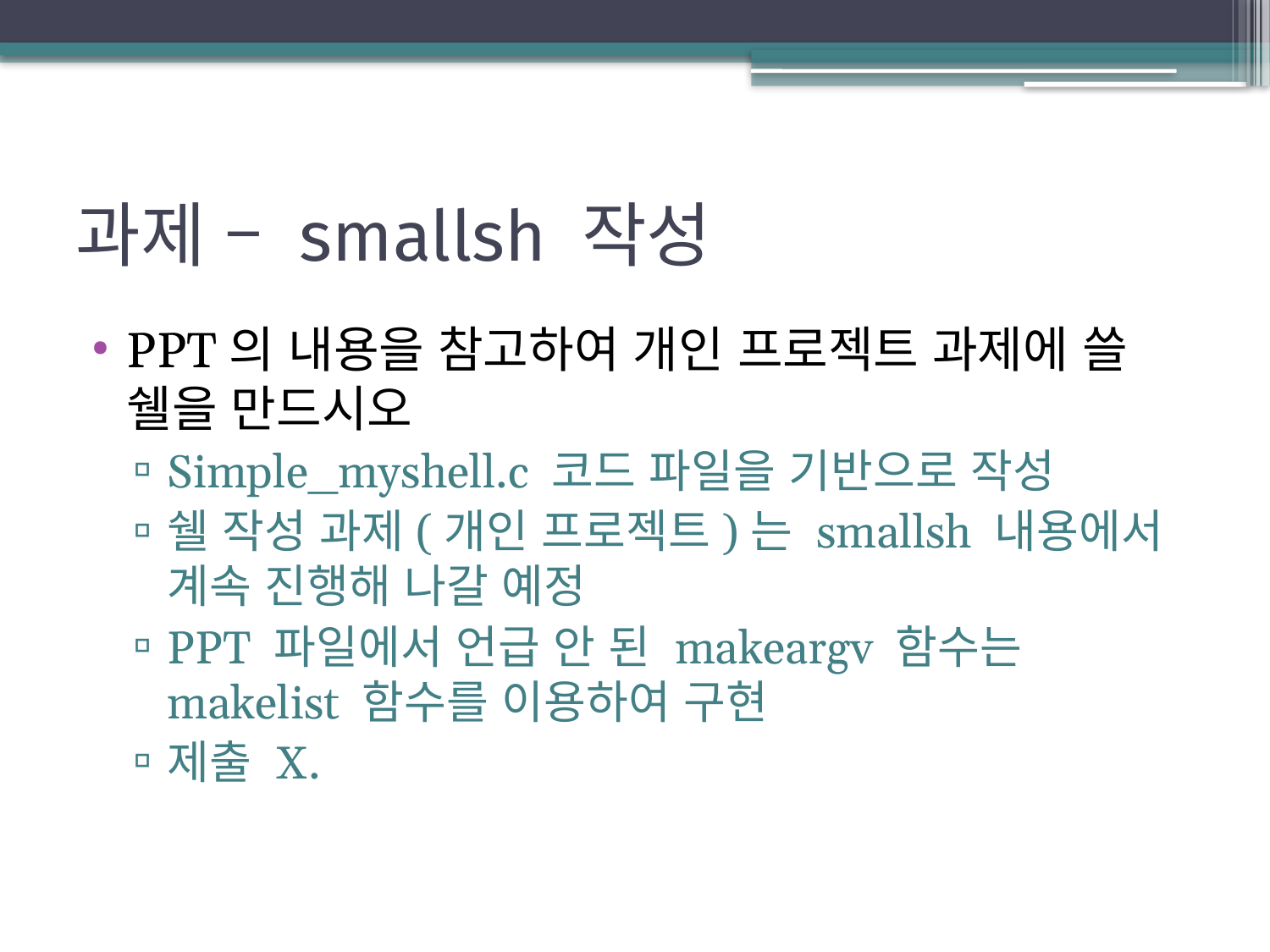

# 과제 – smallsh 작성
PPT의 내용을 참고하여 개인 프로젝트 과제에 쓸 쉘을 만드시오
Simple_myshell.c 코드 파일을 기반으로 작성
쉘 작성 과제(개인 프로젝트)는 smallsh 내용에서 계속 진행해 나갈 예정
PPT 파일에서 언급 안 된 makeargv 함수는 makelist 함수를 이용하여 구현
제출 X.